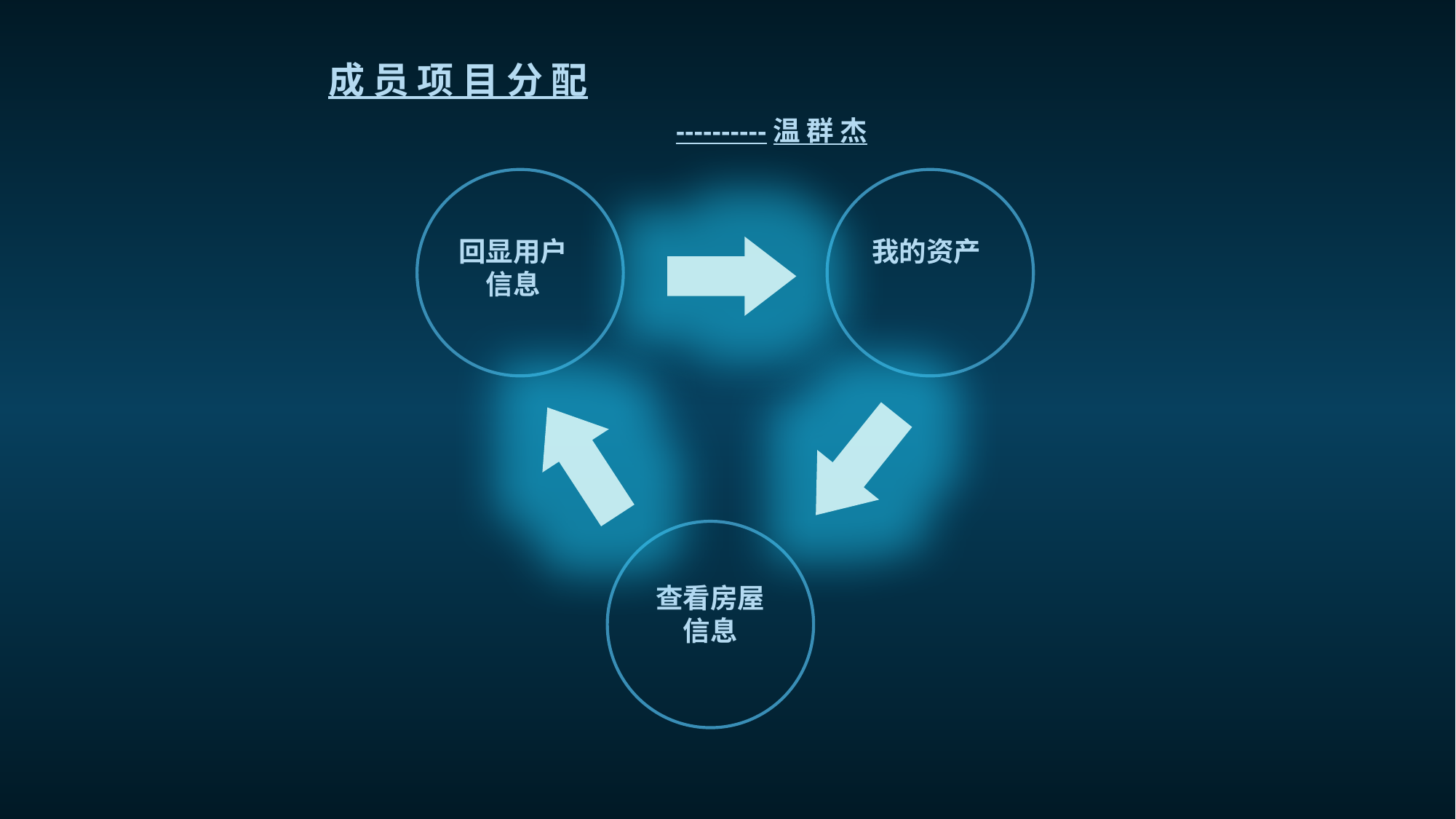

成 员 项 目 分 配
----------温 群 杰

我的资产

回显用户
信息

查看房屋
信息